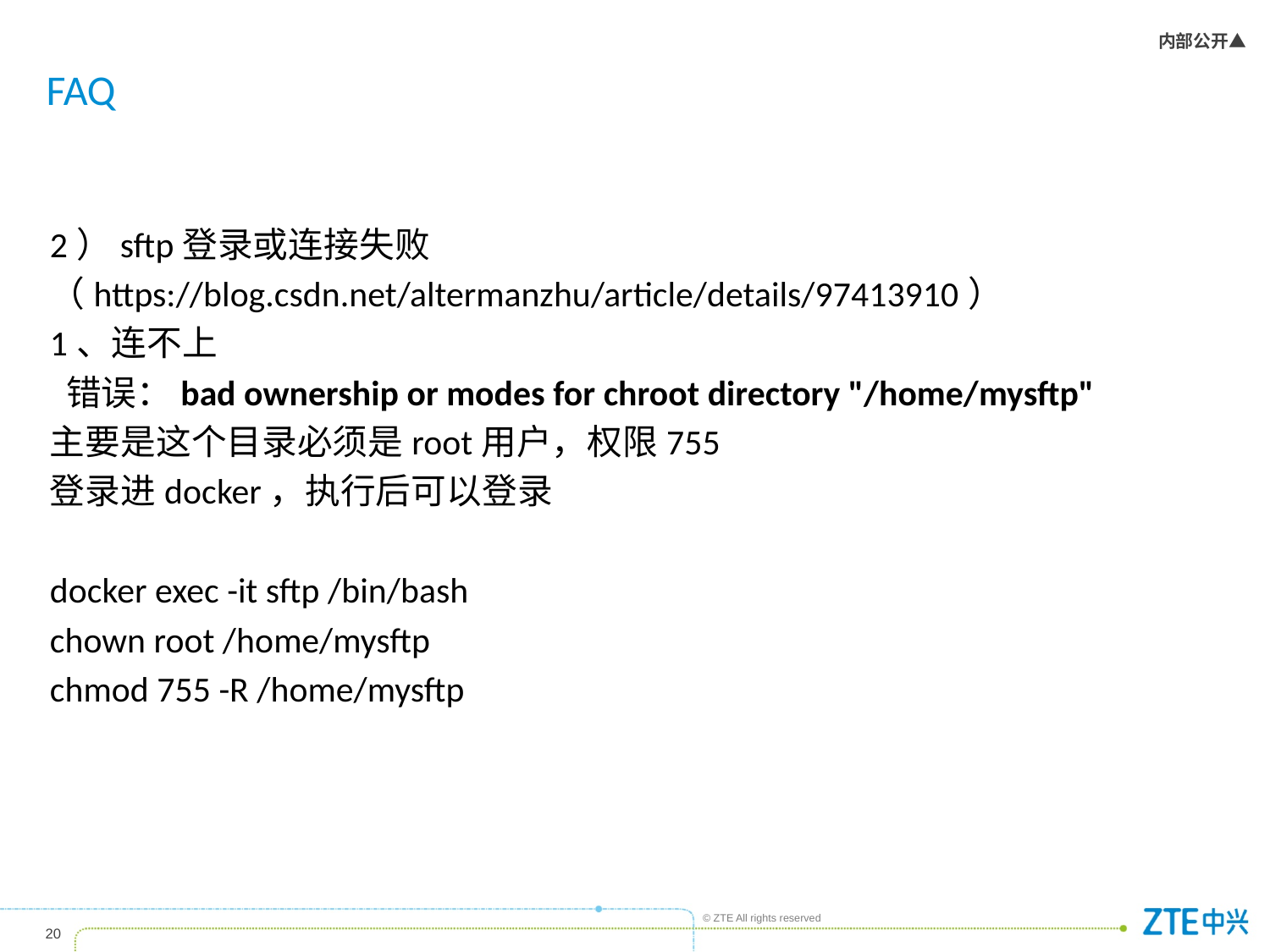

# FAQ
2）sftp登录或连接失败
（https://blog.csdn.net/altermanzhu/article/details/97413910）
1、连不上
 错误：bad ownership or modes for chroot directory "/home/mysftp"
主要是这个目录必须是root用户，权限755
登录进docker，执行后可以登录

docker exec -it sftp /bin/bash
chown root /home/mysftp
chmod 755 -R /home/mysftp